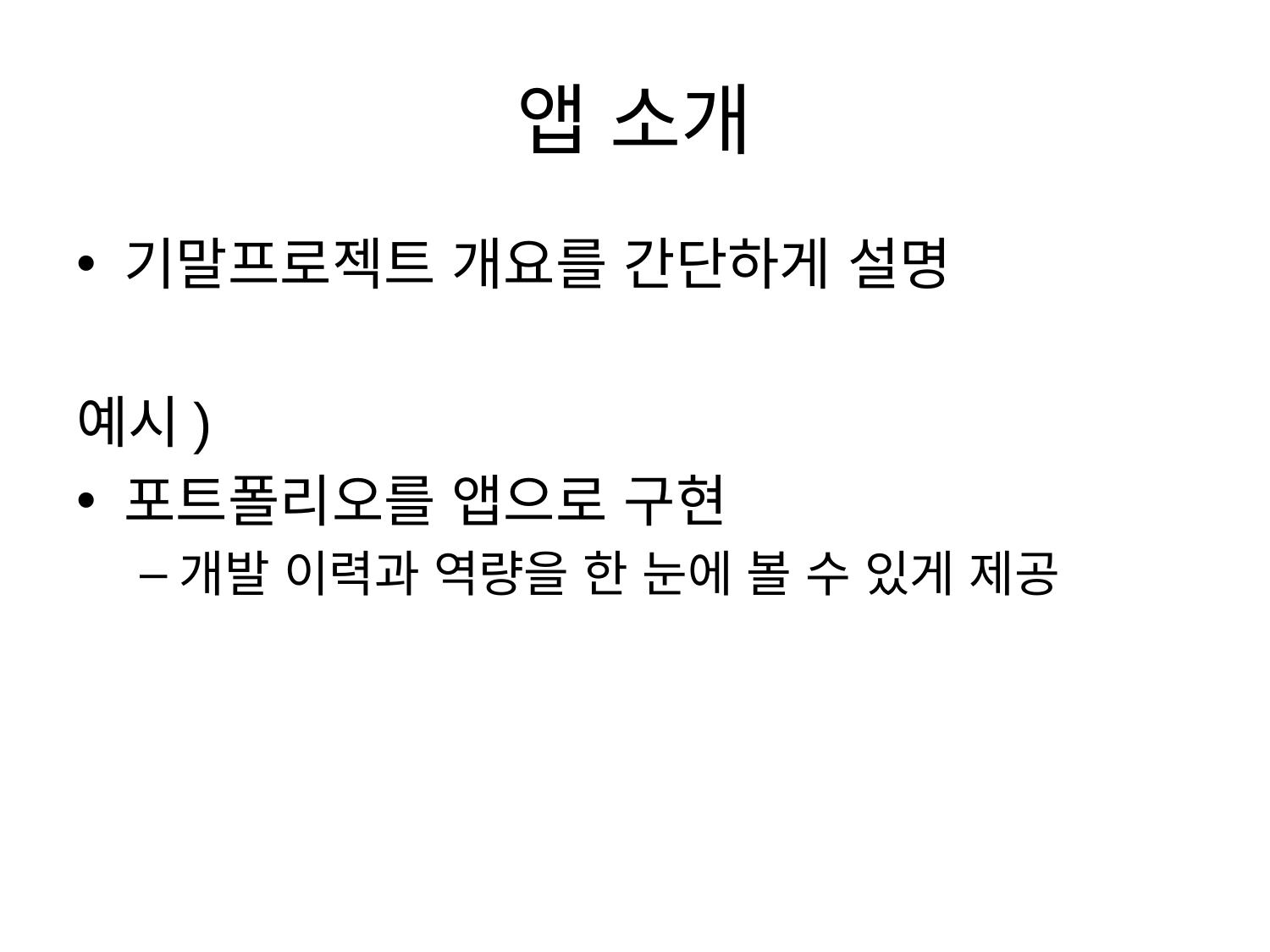

# 앱 소개
기말프로젝트 개요를 간단하게 설명

예시)
포트폴리오를 앱으로 구현
개발 이력과 역량을 한 눈에 볼 수 있게 제공